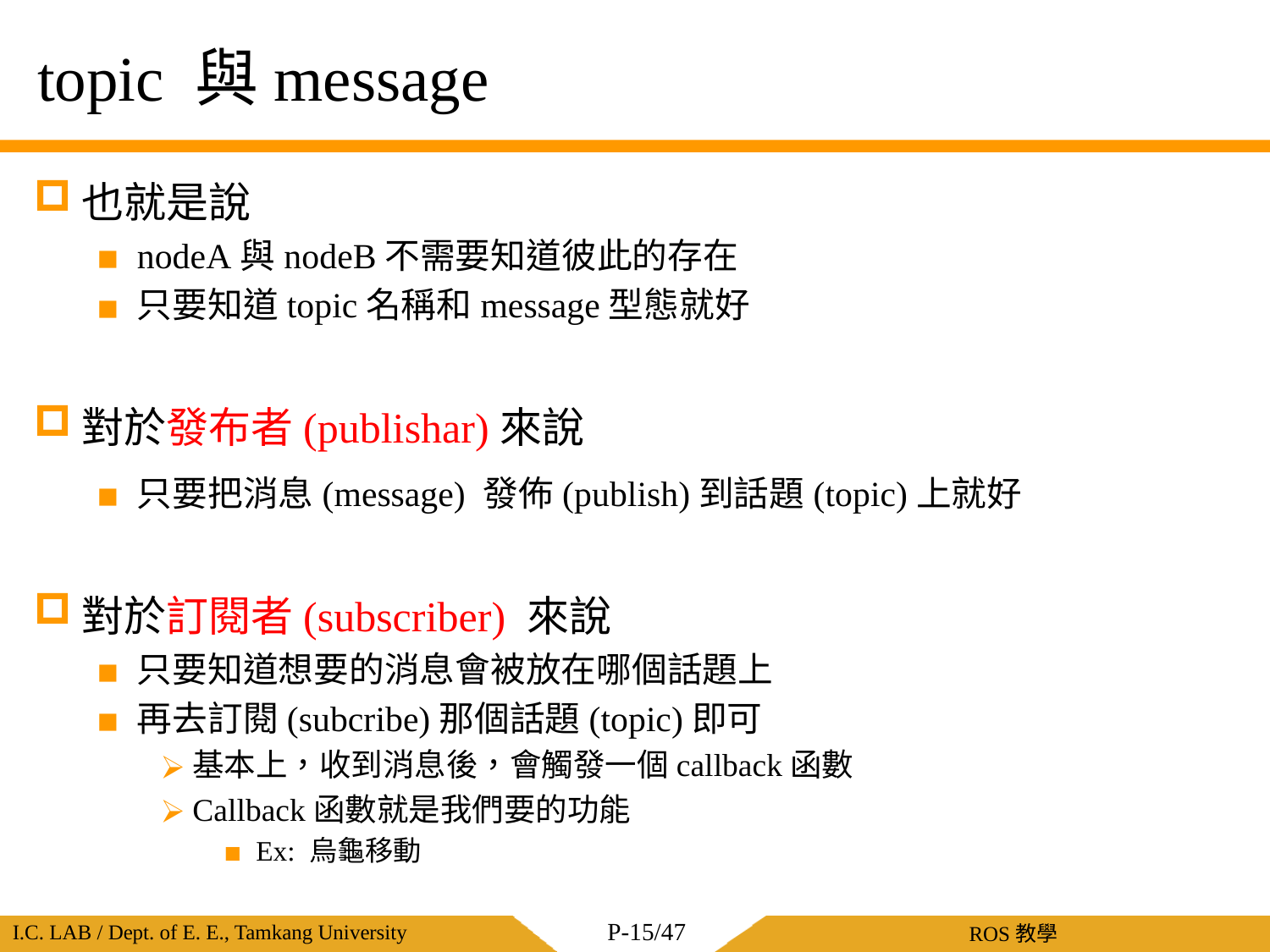

# topic 與message
也就是說
nodeA與nodeB不需要知道彼此的存在
只要知道topic名稱和message型態就好

對於發布者(publishar)來說

只要把消息(message) 發佈(publish)到話題(topic)上就好

對於訂閱者(subscriber) 來說
只要知道想要的消息會被放在哪個話題上
再去訂閱(subcribe)那個話題(topic)即可
基本上，收到消息後，會觸發一個callback函數
Callback函數就是我們要的功能
Ex: 烏龜移動